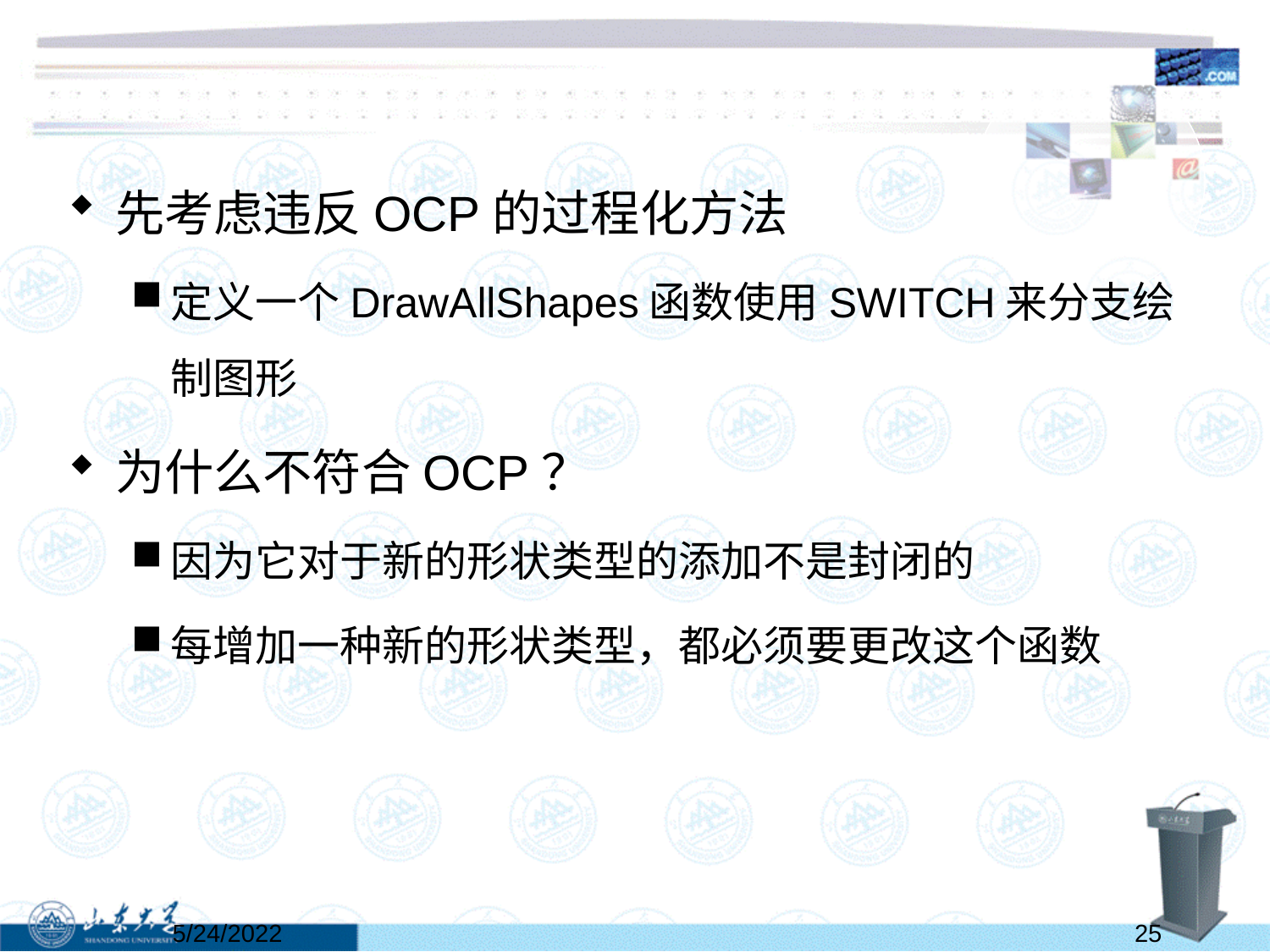

先考虑违反OCP的过程化方法
定义一个DrawAllShapes函数使用SWITCH来分支绘制图形
为什么不符合OCP？
因为它对于新的形状类型的添加不是封闭的
每增加一种新的形状类型，都必须要更改这个函数
5/24/2022
25